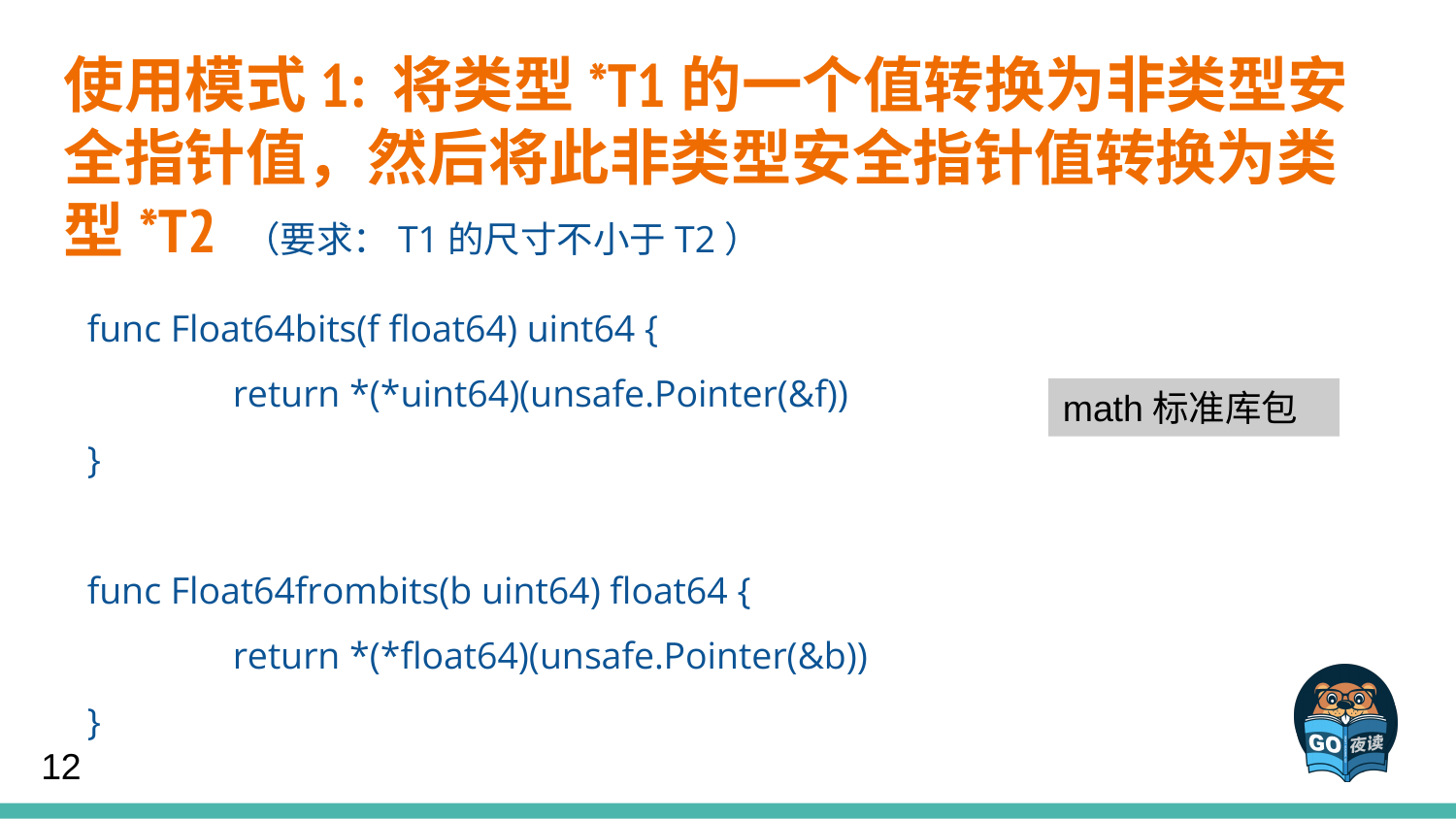

使用模式1: 将类型*T1的一个值转换为非类型安全指针值，然后将此非类型安全指针值转换为类型*T2 （要求：T1的尺寸不小于T2）
func Float64bits(f float64) uint64 {
	return *(*uint64)(unsafe.Pointer(&f))
}

func Float64frombits(b uint64) float64 {
	return *(*float64)(unsafe.Pointer(&b))
}

math标准库包
12